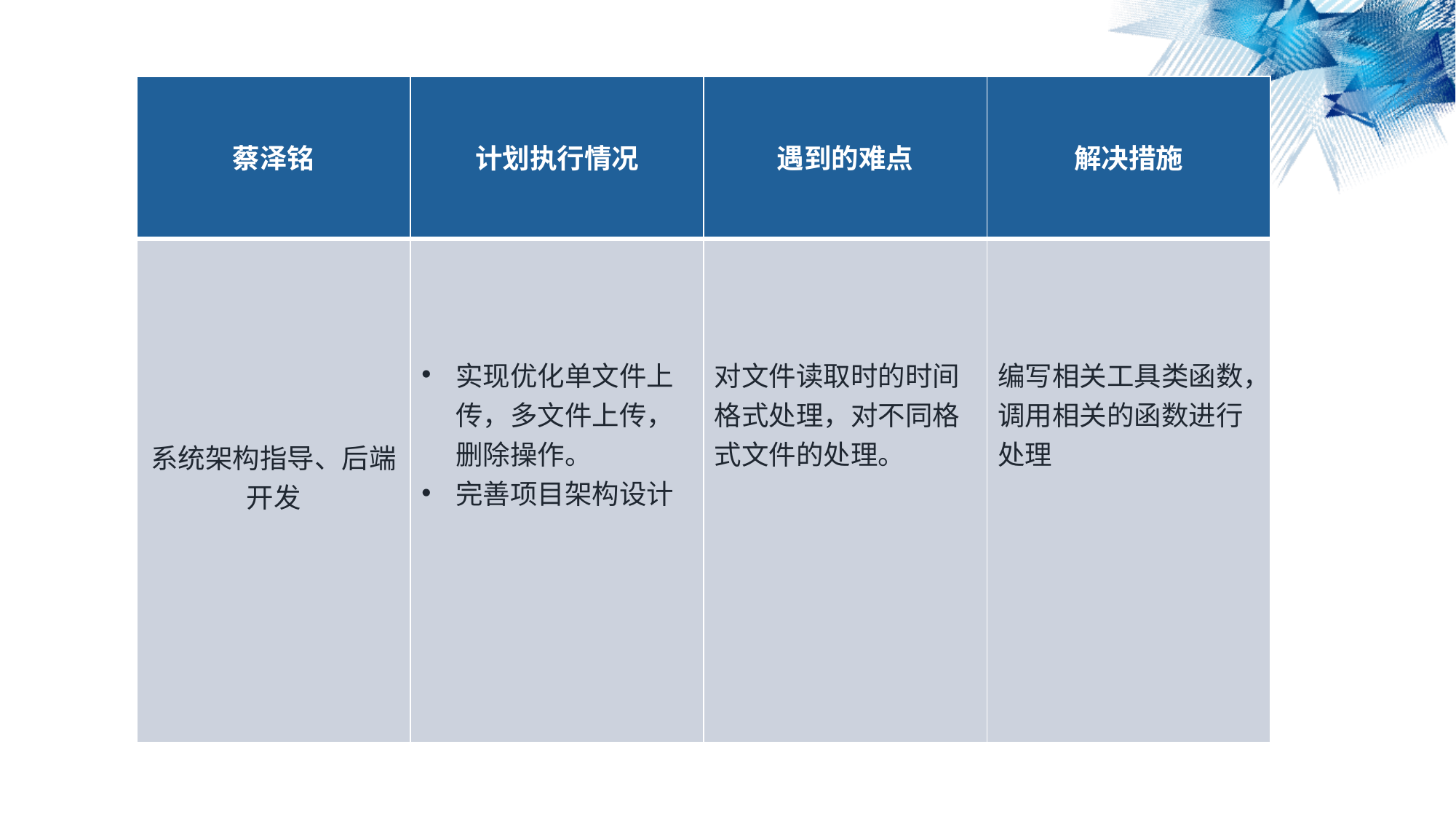

| 蔡泽铭 | 计划执行情况 | 遇到的难点 | 解决措施 |
| --- | --- | --- | --- |
| 系统架构指导、后端开发 | 实现优化单文件上传，多文件上传，删除操作。 完善项目架构设计 | 对文件读取时的时间格式处理，对不同格式文件的处理。 | 编写相关工具类函数，调用相关的函数进行处理 |